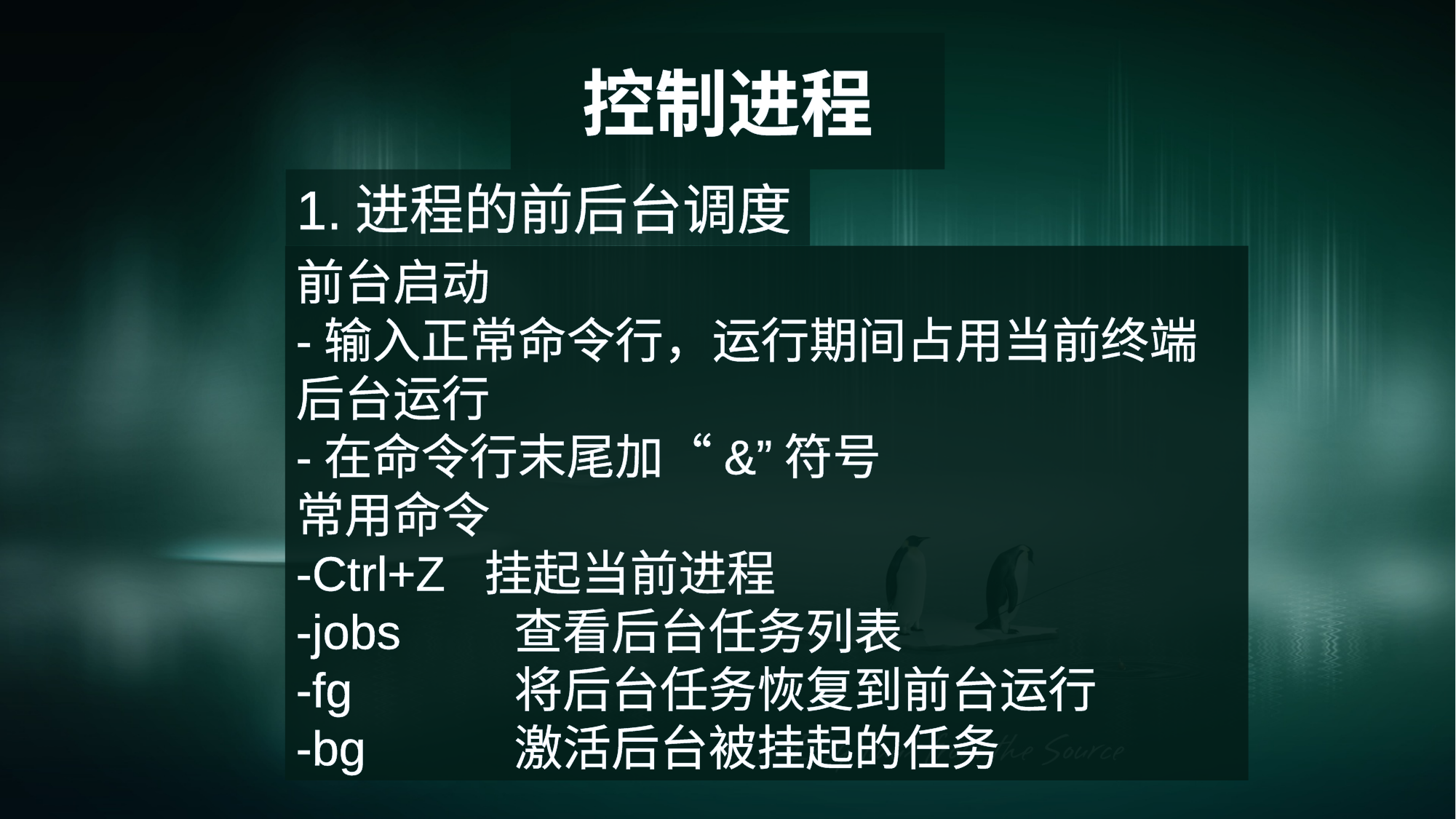

# 控制进程
1.进程的前后台调度
前台启动
-输入正常命令行，运行期间占用当前终端
后台运行
-在命令行末尾加“&”符号
常用命令
-Ctrl+Z  挂起当前进程
-jobs  	查看后台任务列表
-fg		将后台任务恢复到前台运行
-bg		激活后台被挂起的任务